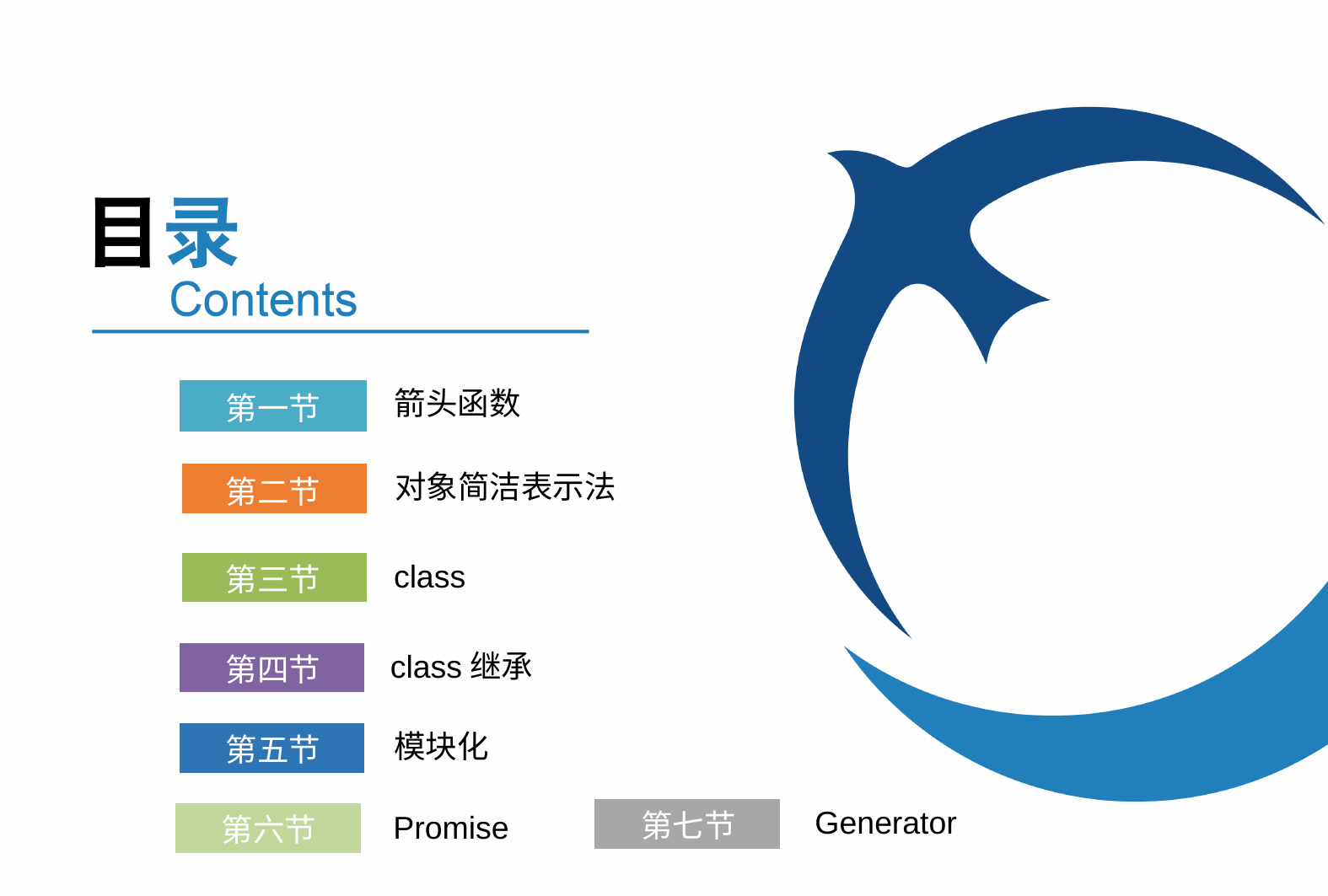

箭头函数

第一节
对象简洁表示法

第二节
class

第三节
class继承

第四节
模块化

第五节
Generator

第七节
Promise

第六节